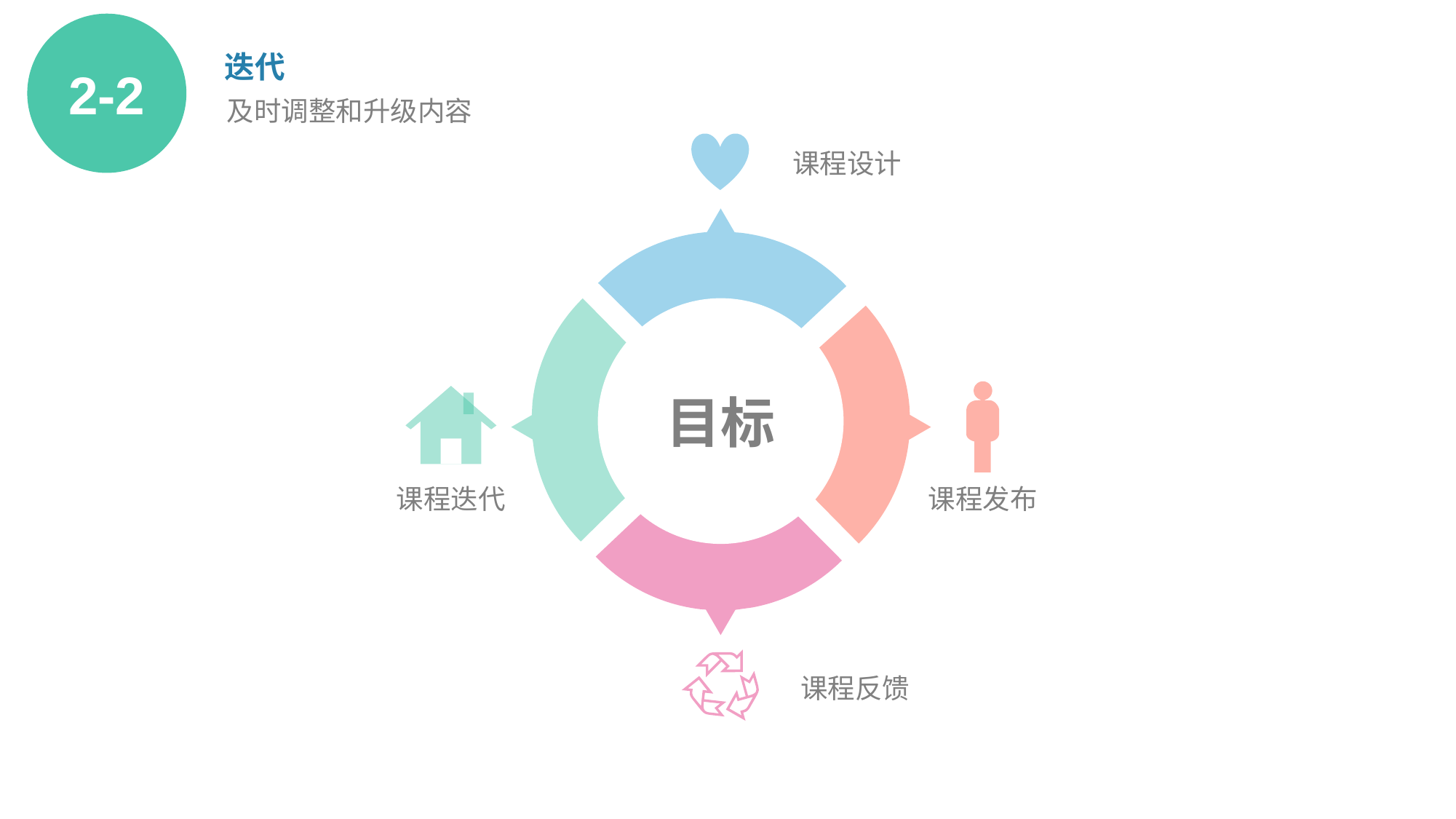

2-2
迭代
及时调整和升级内容

课程设计

目标

课程迭代
课程发布

课程反馈